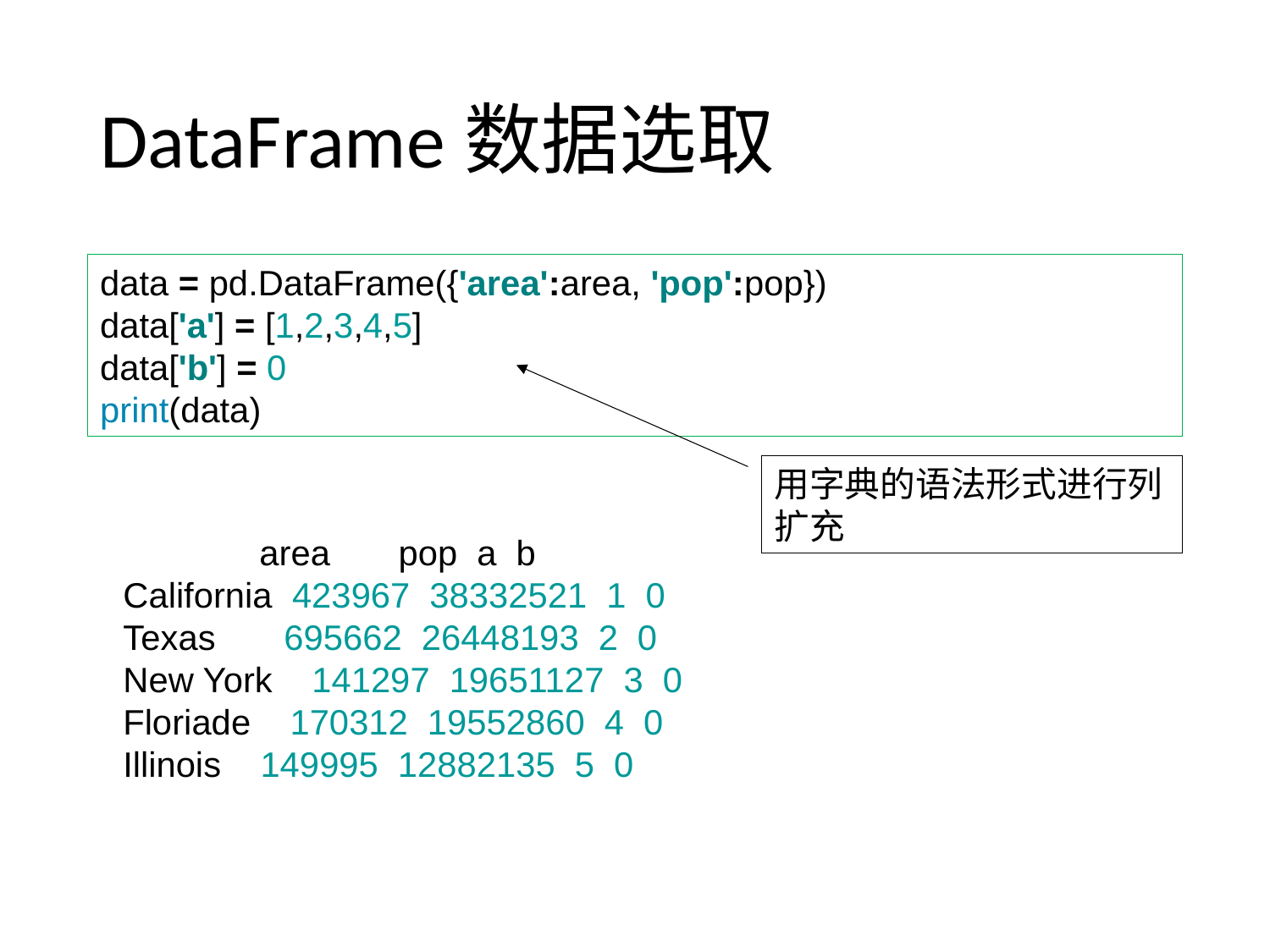

# DataFrame数据选取
data = pd.DataFrame({'area':area, 'pop':pop})
data['a'] = [1,2,3,4,5]
data['b'] = 0
print(data)
用字典的语法形式进行列扩充
              area       pop  a  b
California  423967  38332521  1  0
Texas       695662  26448193  2  0
New York    141297  19651127  3  0
Floriade    170312  19552860  4  0
Illinois    149995  12882135  5  0
22